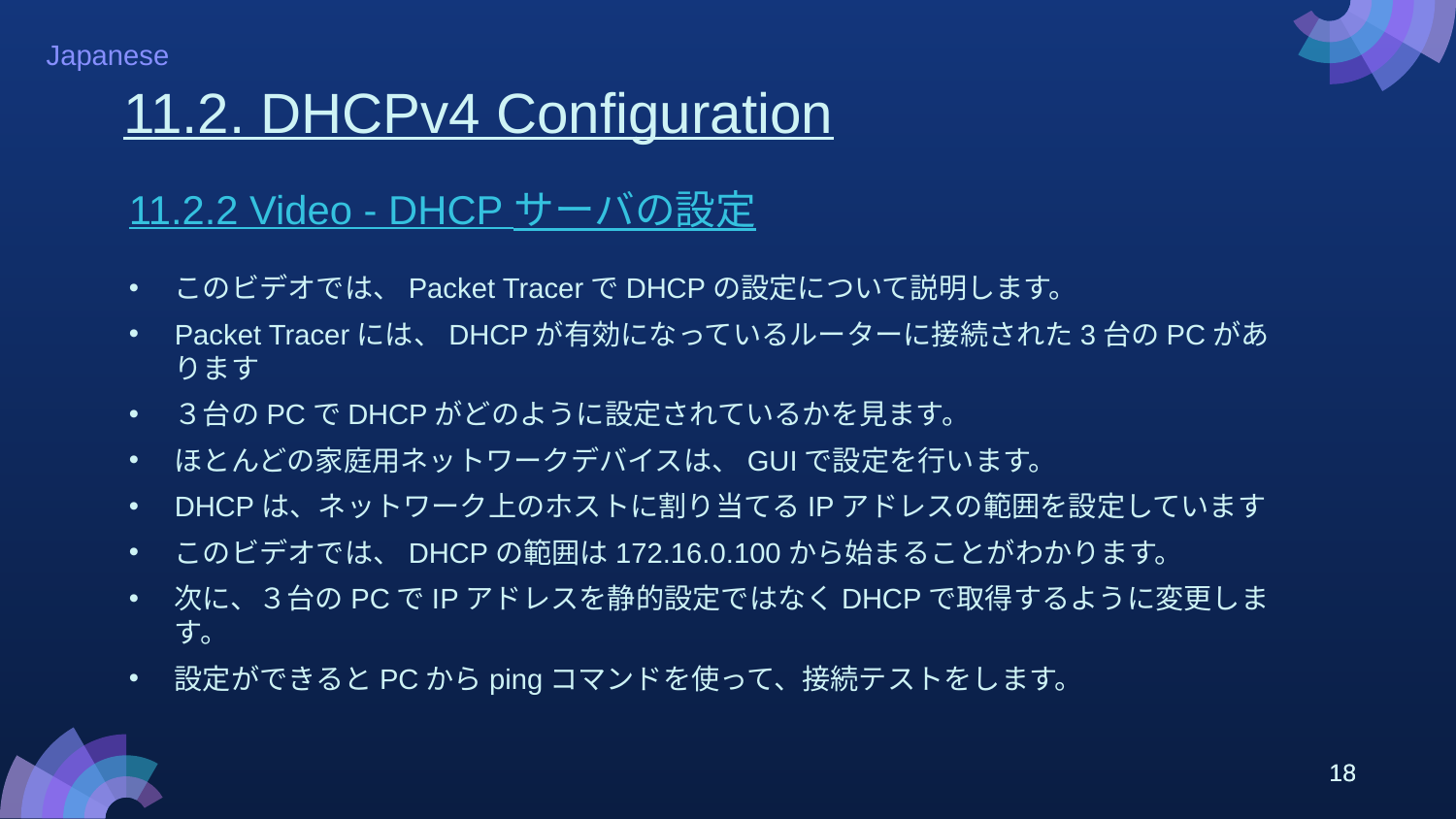

# 11.2. DHCPv4 Configuration
11.2.2 Video - DHCP サーバの設定
このビデオでは、Packet TracerでDHCPの設定について説明します。
Packet Tracerには、DHCPが有効になっているルーターに接続された3台のPCがあります
３台のPCでDHCPがどのように設定されているかを見ます。
ほとんどの家庭用ネットワークデバイスは、GUIで設定を行います。
DHCPは、ネットワーク上のホストに割り当てるIPアドレスの範囲を設定しています
このビデオでは、DHCPの範囲は172.16.0.100から始まることがわかります。
次に、３台のPCでIPアドレスを静的設定ではなくDHCPで取得するように変更します。
設定ができるとPCからpingコマンドを使って、接続テストをします。